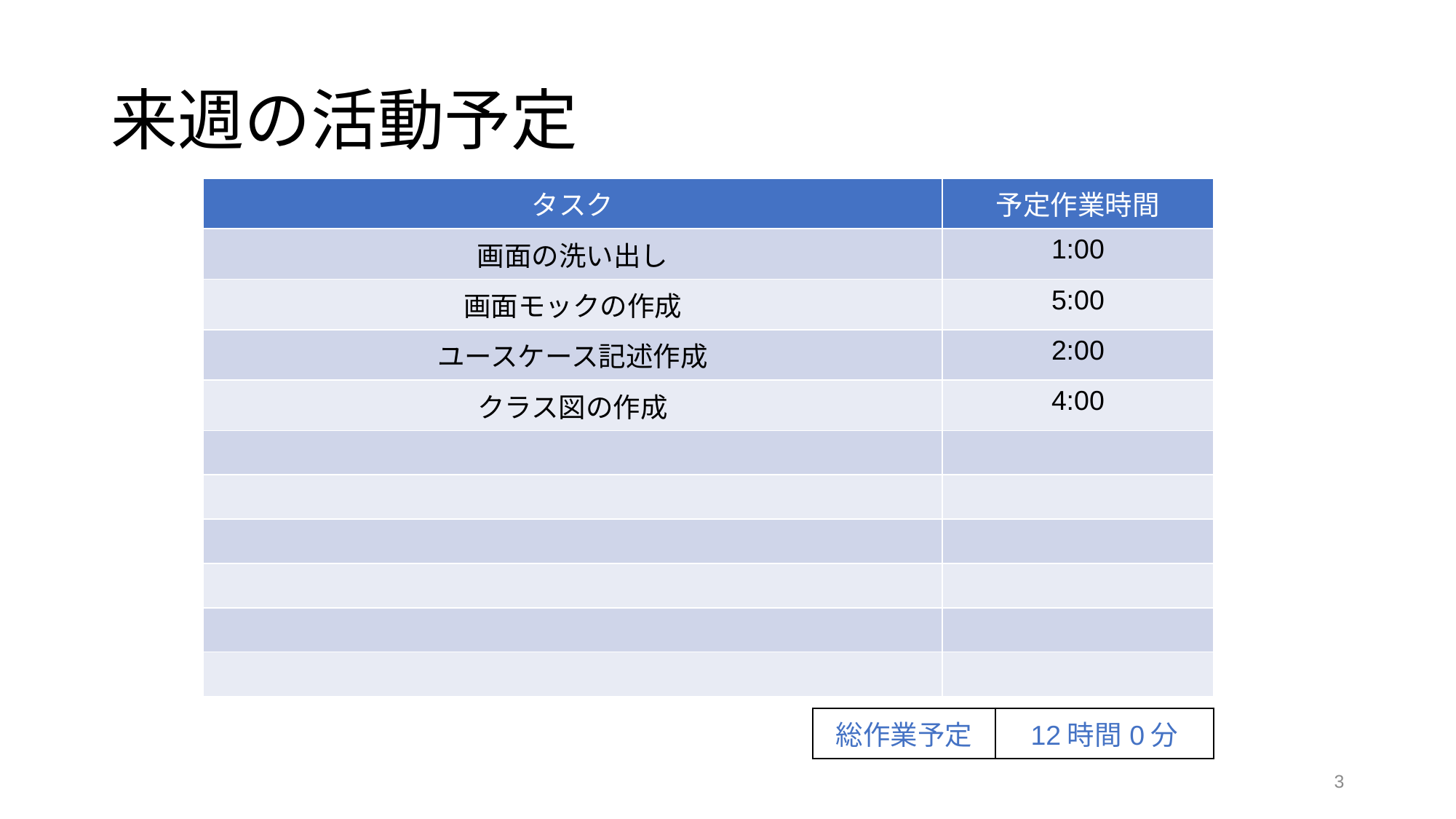

# 来週の活動予定
| タスク | 予定作業時間 |
| --- | --- |
| 画面の洗い出し | 1:00 |
| 画面モックの作成 | 5:00 |
| ユースケース記述作成 | 2:00 |
| クラス図の作成 | 4:00 |
|  |  |
|  |  |
|  |  |
|  |  |
|  |  |
|  |  |
| 総作業予定 | 12時間0分 |
| --- | --- |
3